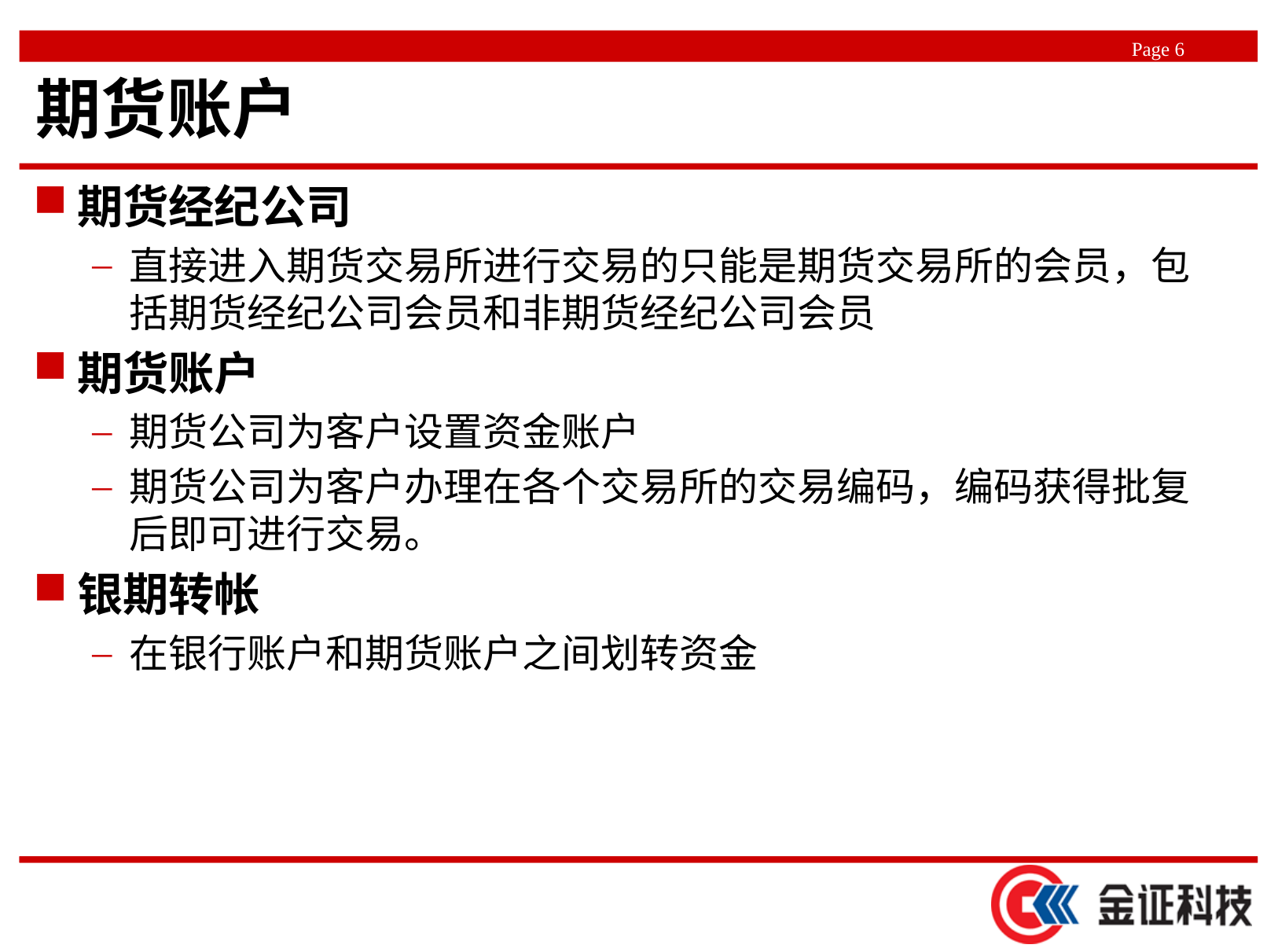

# 期货账户
期货经纪公司
直接进入期货交易所进行交易的只能是期货交易所的会员，包括期货经纪公司会员和非期货经纪公司会员
期货账户
期货公司为客户设置资金账户
期货公司为客户办理在各个交易所的交易编码，编码获得批复后即可进行交易。
银期转帐
在银行账户和期货账户之间划转资金